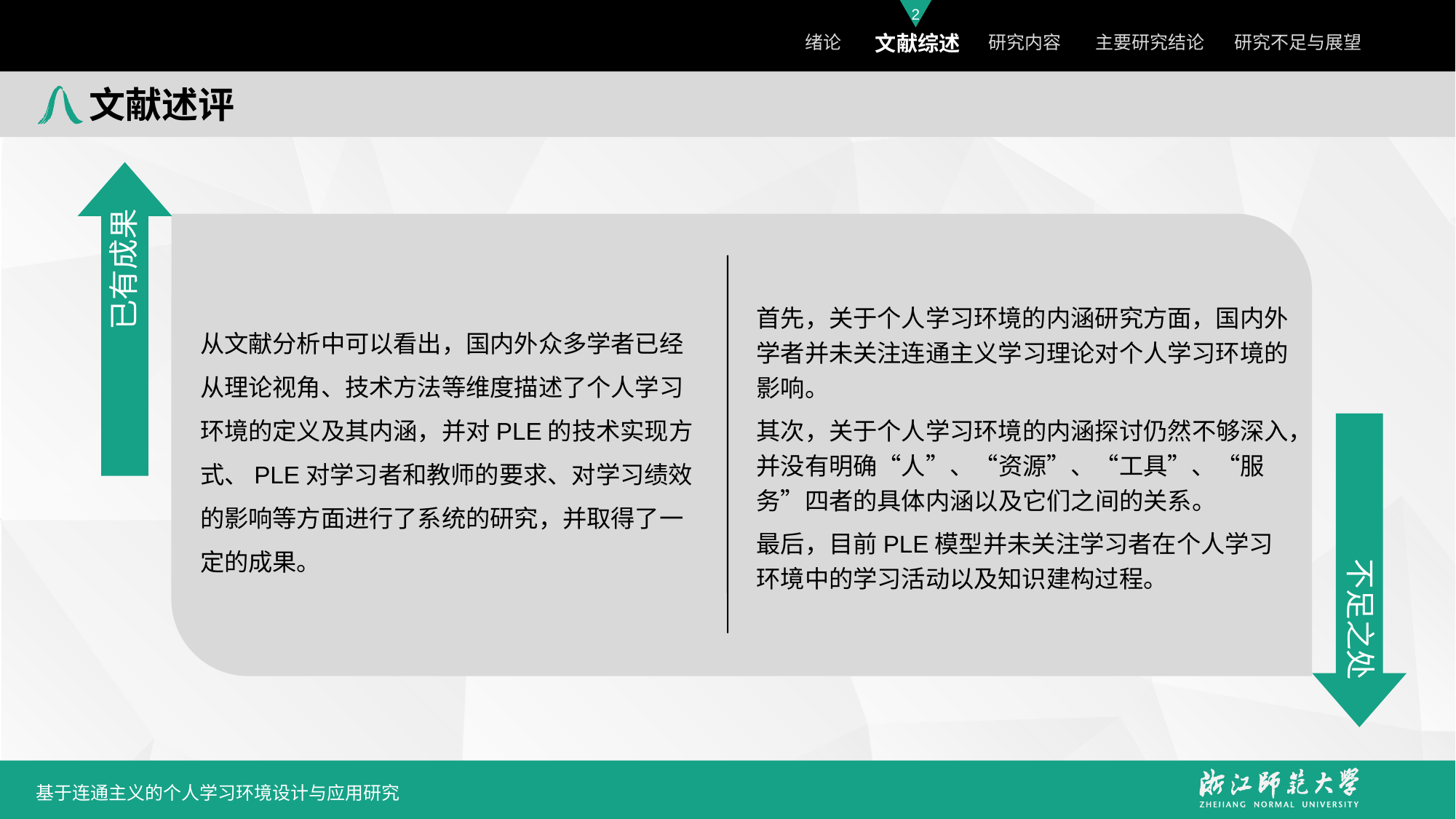

文献述评

首先，关于个人学习环境的内涵研究方面，国内外学者并未关注连通主义学习理论对个人学习环境的影响。
其次，关于个人学习环境的内涵探讨仍然不够深入，并没有明确“人”、“资源”、“工具”、“服务”四者的具体内涵以及它们之间的关系。
最后，目前PLE模型并未关注学习者在个人学习环境中的学习活动以及知识建构过程。

已有成果
从文献分析中可以看出，国内外众多学者已经从理论视角、技术方法等维度描述了个人学习环境的定义及其内涵，并对PLE的技术实现方式、PLE对学习者和教师的要求、对学习绩效的影响等方面进行了系统的研究，并取得了一定的成果。
不足之处